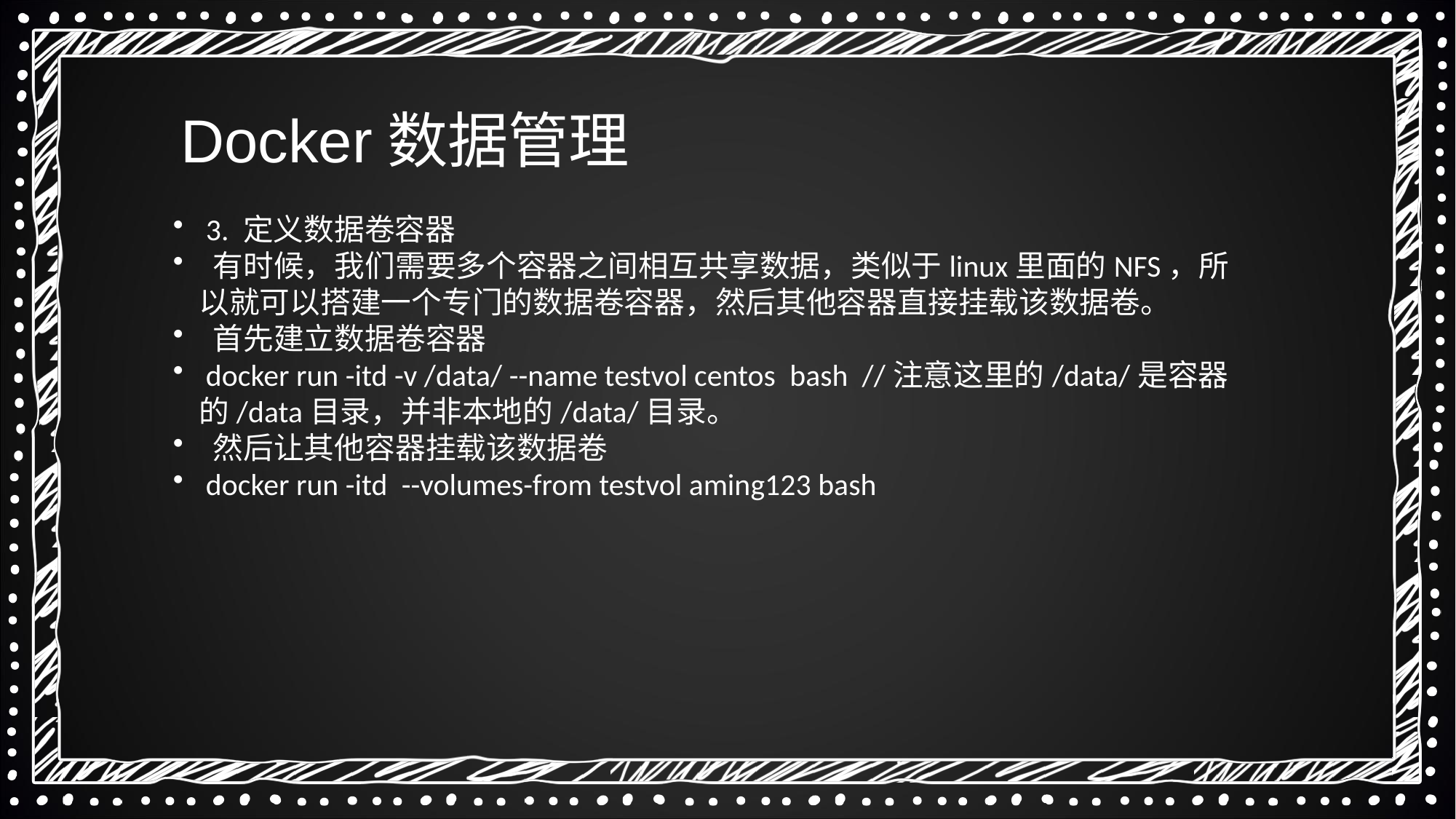

Docker数据管理
 3. 定义数据卷容器
 有时候，我们需要多个容器之间相互共享数据，类似于linux里面的NFS，所以就可以搭建一个专门的数据卷容器，然后其他容器直接挂载该数据卷。
 首先建立数据卷容器
 docker run -itd -v /data/ --name testvol centos  bash  //注意这里的/data/是容器的/data目录，并非本地的/data/目录。
 然后让其他容器挂载该数据卷
 docker run -itd  --volumes-from testvol aming123 bash